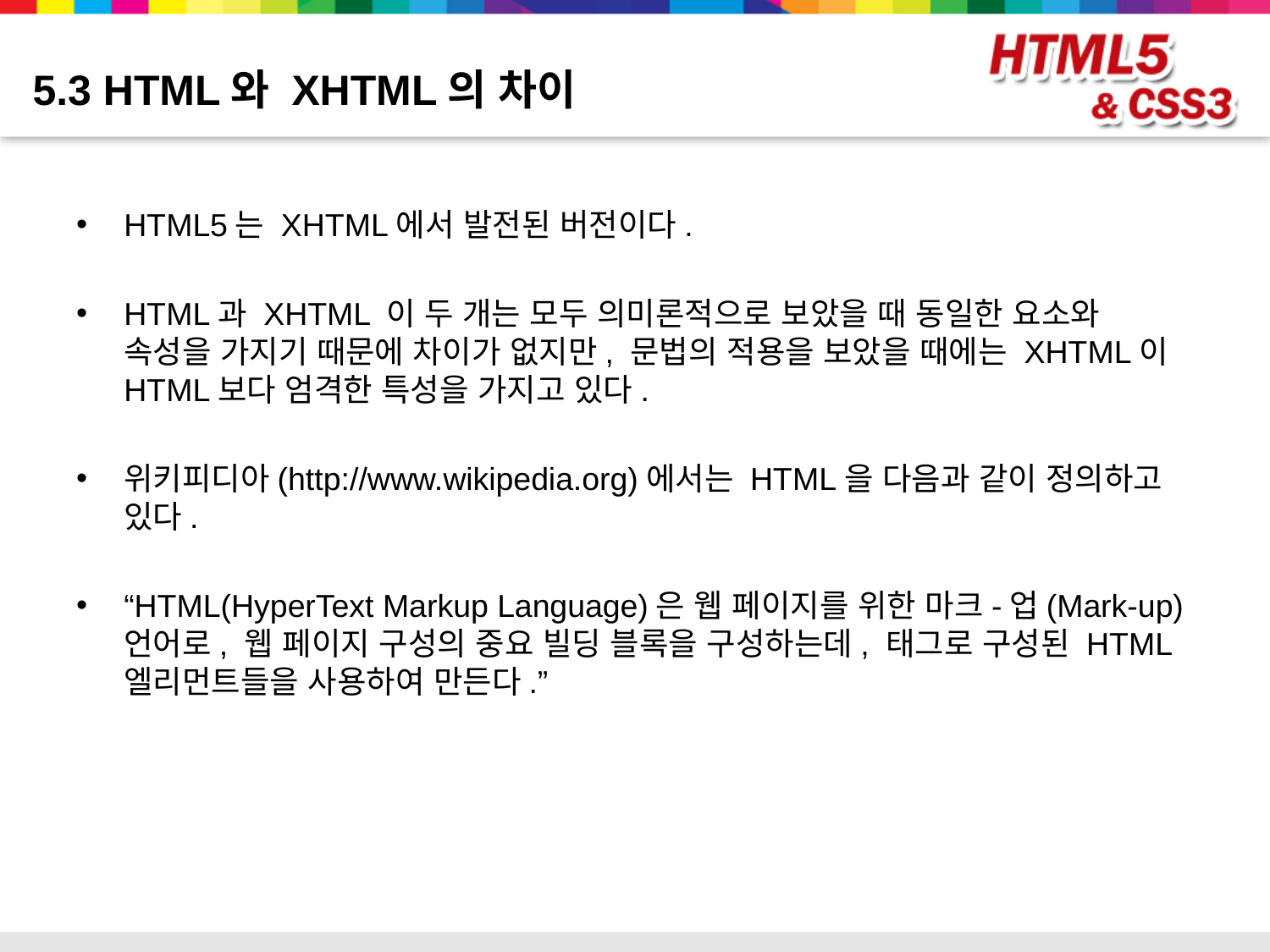

# 5.3 HTML와 XHTML의 차이
HTML5는 XHTML에서 발전된 버전이다.

HTML과 XHTML 이 두 개는 모두 의미론적으로 보았을 때 동일한 요소와 속성을 가지기 때문에 차이가 없지만, 문법의 적용을 보았을 때에는 XHTML이 HTML보다 엄격한 특성을 가지고 있다.

위키피디아(http://www.wikipedia.org)에서는 HTML을 다음과 같이 정의하고 있다.

“HTML(HyperText Markup Language)은 웹 페이지를 위한 마크-업(Mark-up) 언어로, 웹 페이지 구성의 중요 빌딩 블록을 구성하는데, 태그로 구성된 HTML 엘리먼트들을 사용하여 만든다.”